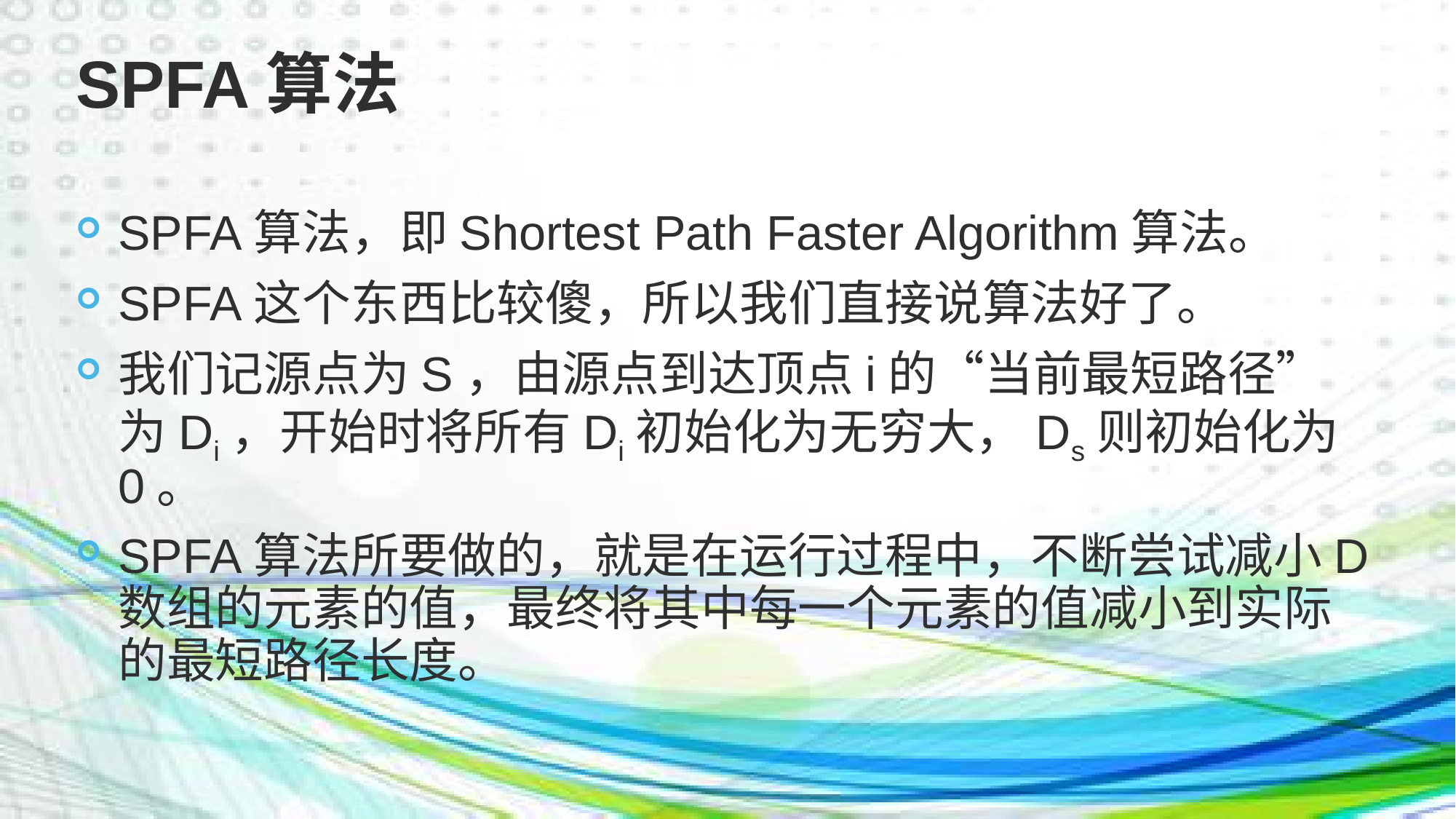

# SPFA算法
SPFA算法，即Shortest Path Faster Algorithm算法。
SPFA这个东西比较傻，所以我们直接说算法好了。
我们记源点为S，由源点到达顶点i的“当前最短路径”为Di，开始时将所有Di初始化为无穷大，Ds则初始化为0。
SPFA算法所要做的，就是在运行过程中，不断尝试减小D数组的元素的值，最终将其中每一个元素的值减小到实际的最短路径长度。